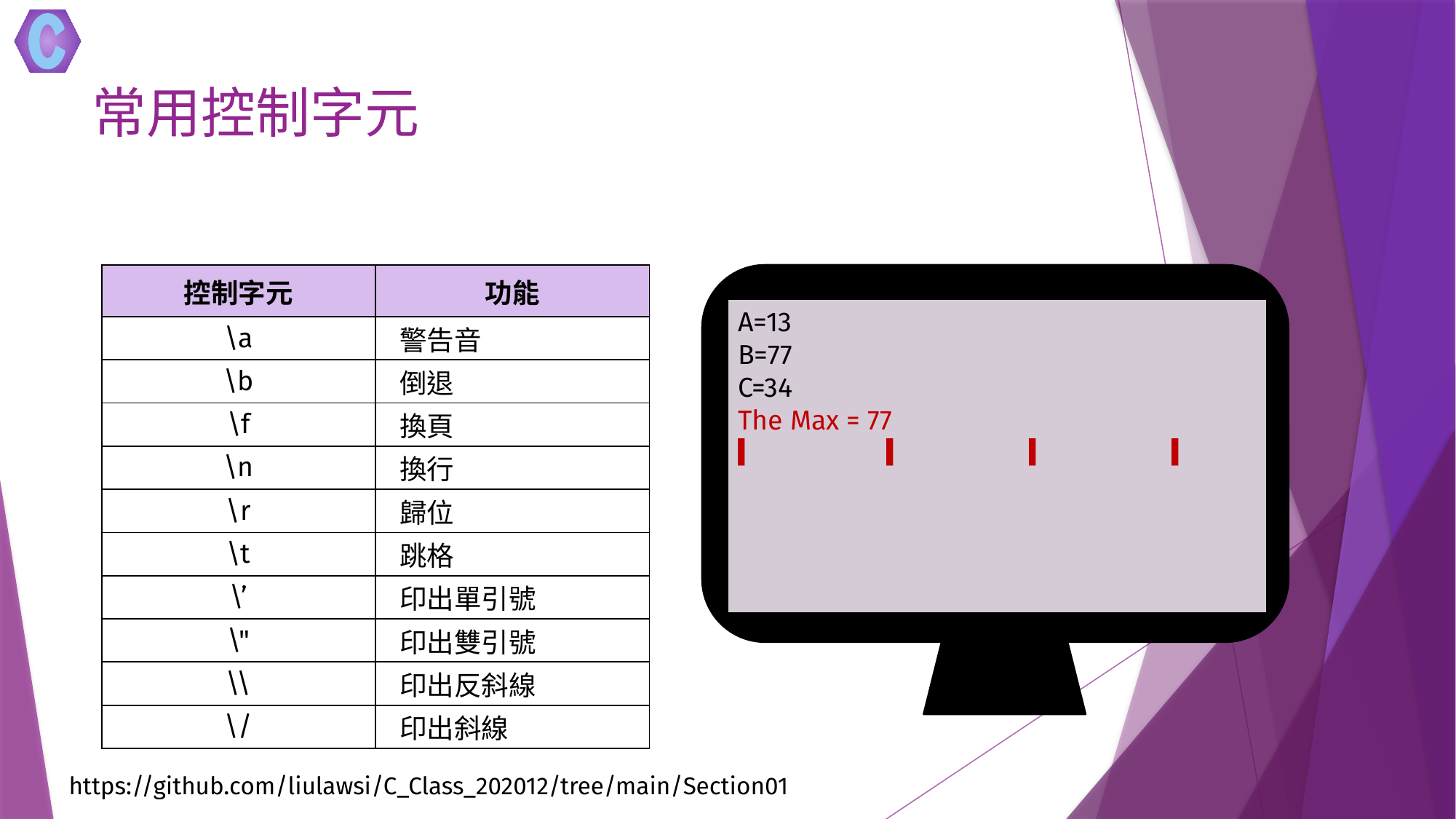

# 常用控制字元
| 控制字元 | 功能 |
| --- | --- |
| \a | –警告音 |
| \b | –倒退 |
| \f | –換頁 |
| \n | –換行 |
| \r | –歸位 |
| \t | –跳格 |
| \’ | –印出單引號 |
| \" | –印出雙引號 |
| \\ | –印出反斜線 |
| \/ | –印出斜線 |

A=13
B=77
C=34
The Max = 77
▎　　　　 ▎　　　　 ▎　　　　 ▎